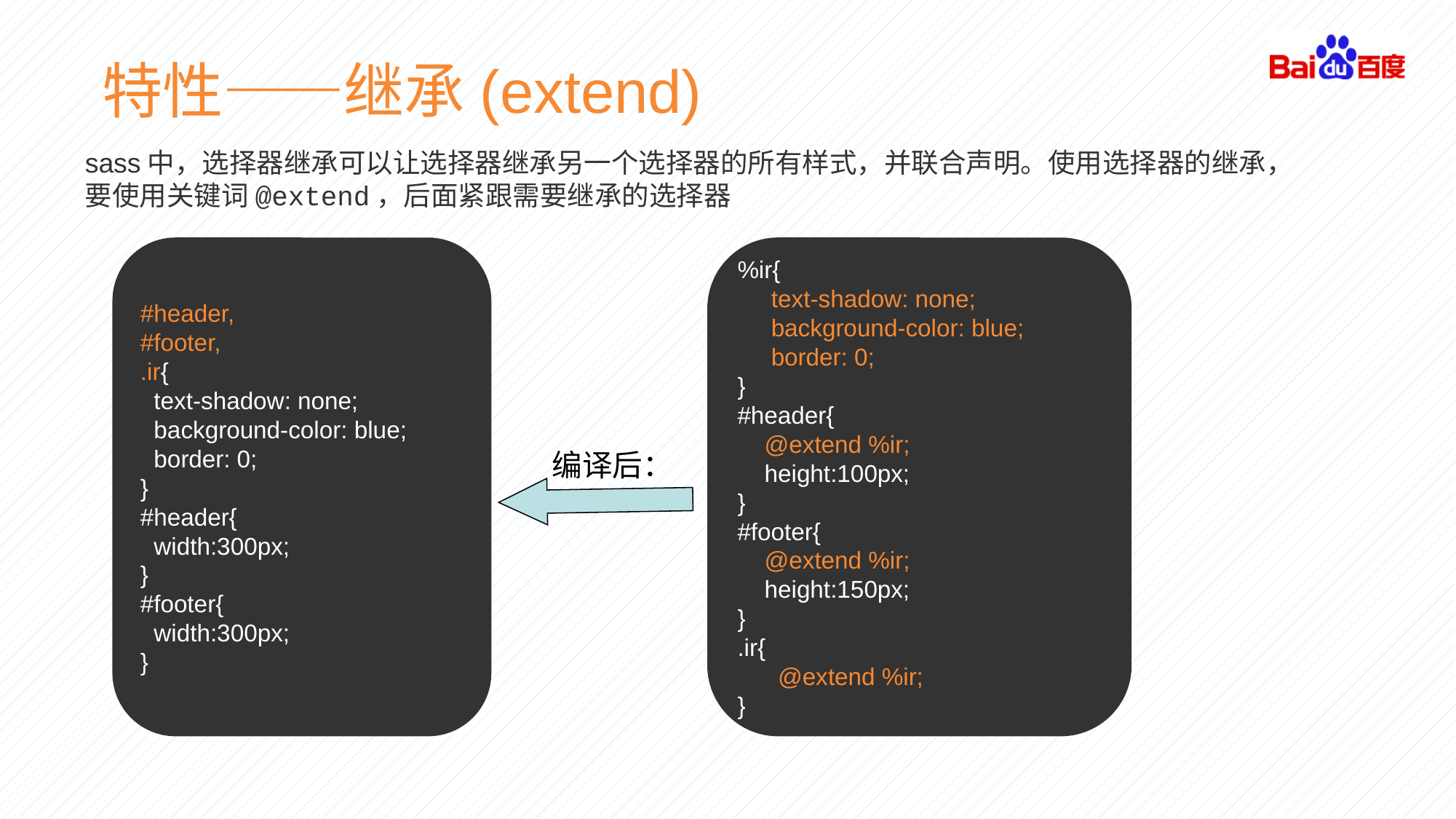

特性——继承(extend)
sass中，选择器继承可以让选择器继承另一个选择器的所有样式，并联合声明。使用选择器的继承，要使用关键词@extend，后面紧跟需要继承的选择器
#header,
#footer,
.ir{
  text-shadow: none;
  background-color: blue;
  border: 0;
}
#header{
  width:300px;
}
#footer{
  width:300px;
}
%ir{
     text-shadow: none;
     background-color: blue;
     border: 0;
}
#header{
    @extend %ir;
    height:100px;
}
#footer{
    @extend %ir;
    height:150px;
}
.ir{
      @extend %ir;
}
编译后：